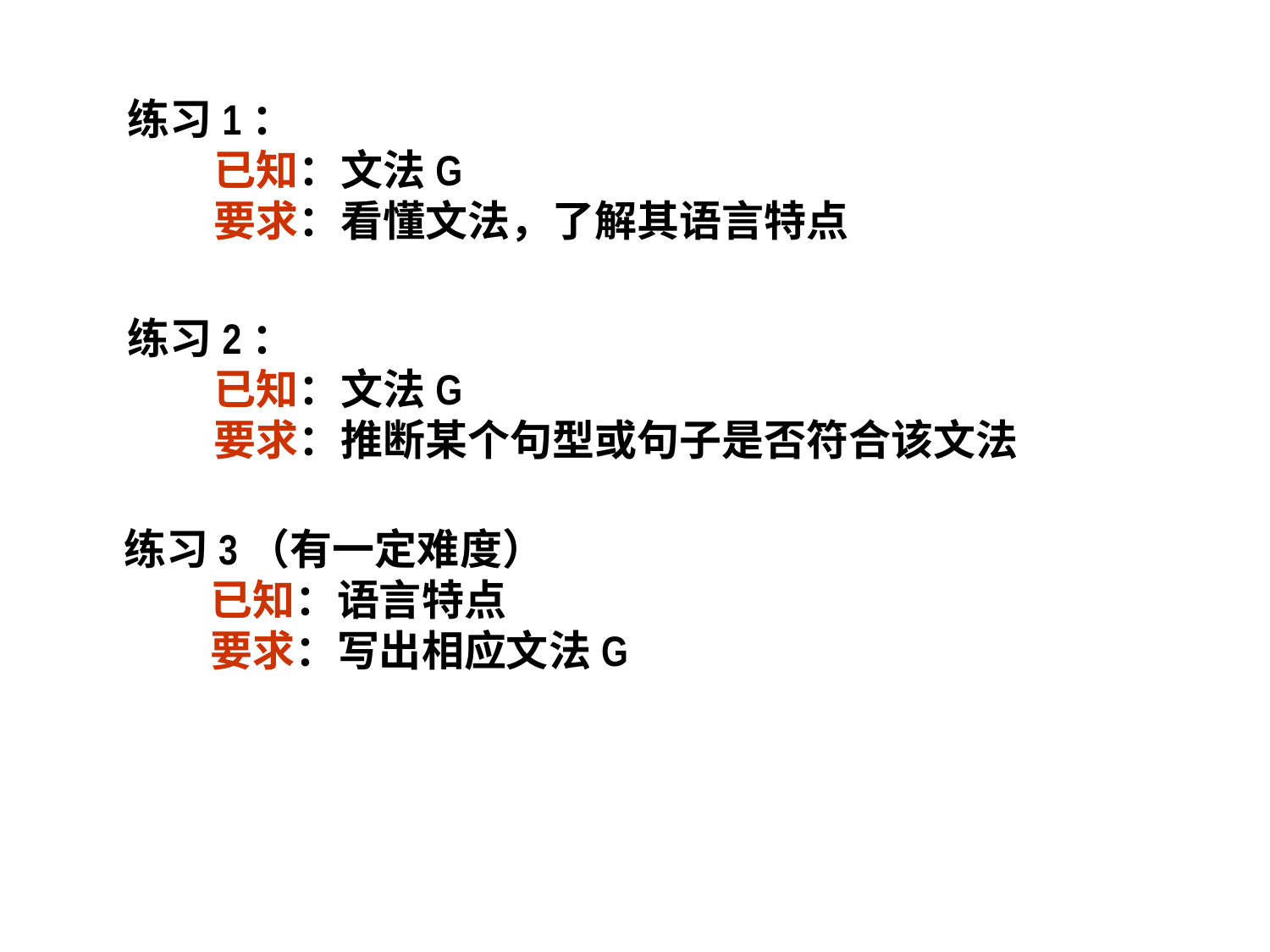

练习1：
        已知：文法G
        要求：看懂文法，了解其语言特点
练习2：
        已知：文法G
        要求：推断某个句型或句子是否符合该文法
练习3（有一定难度）
        已知：语言特点
        要求：写出相应文法G